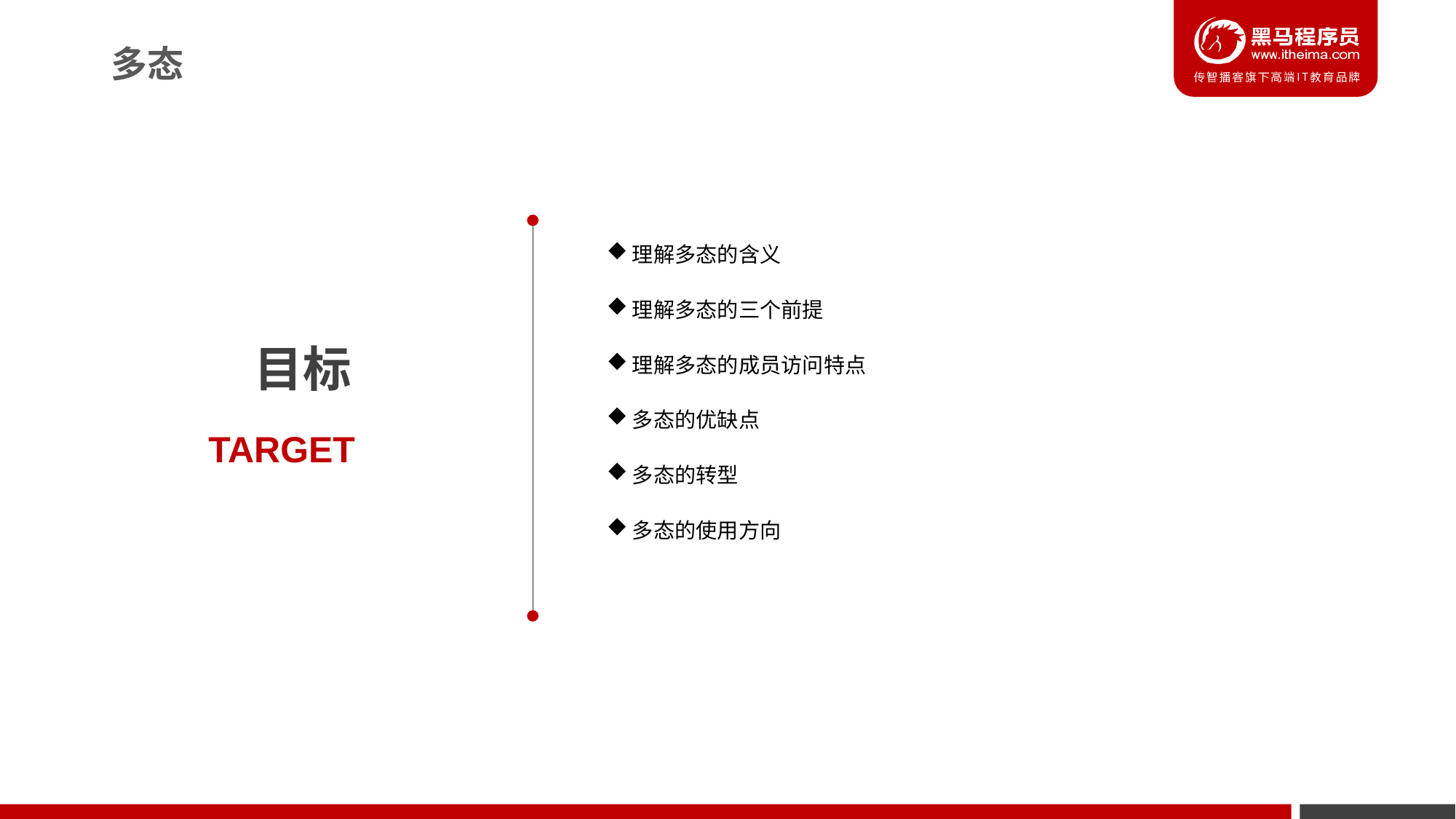

多态
理解多态的含义
理解多态的三个前提
理解多态的成员访问特点
多态的优缺点
多态的转型
多态的使用方向